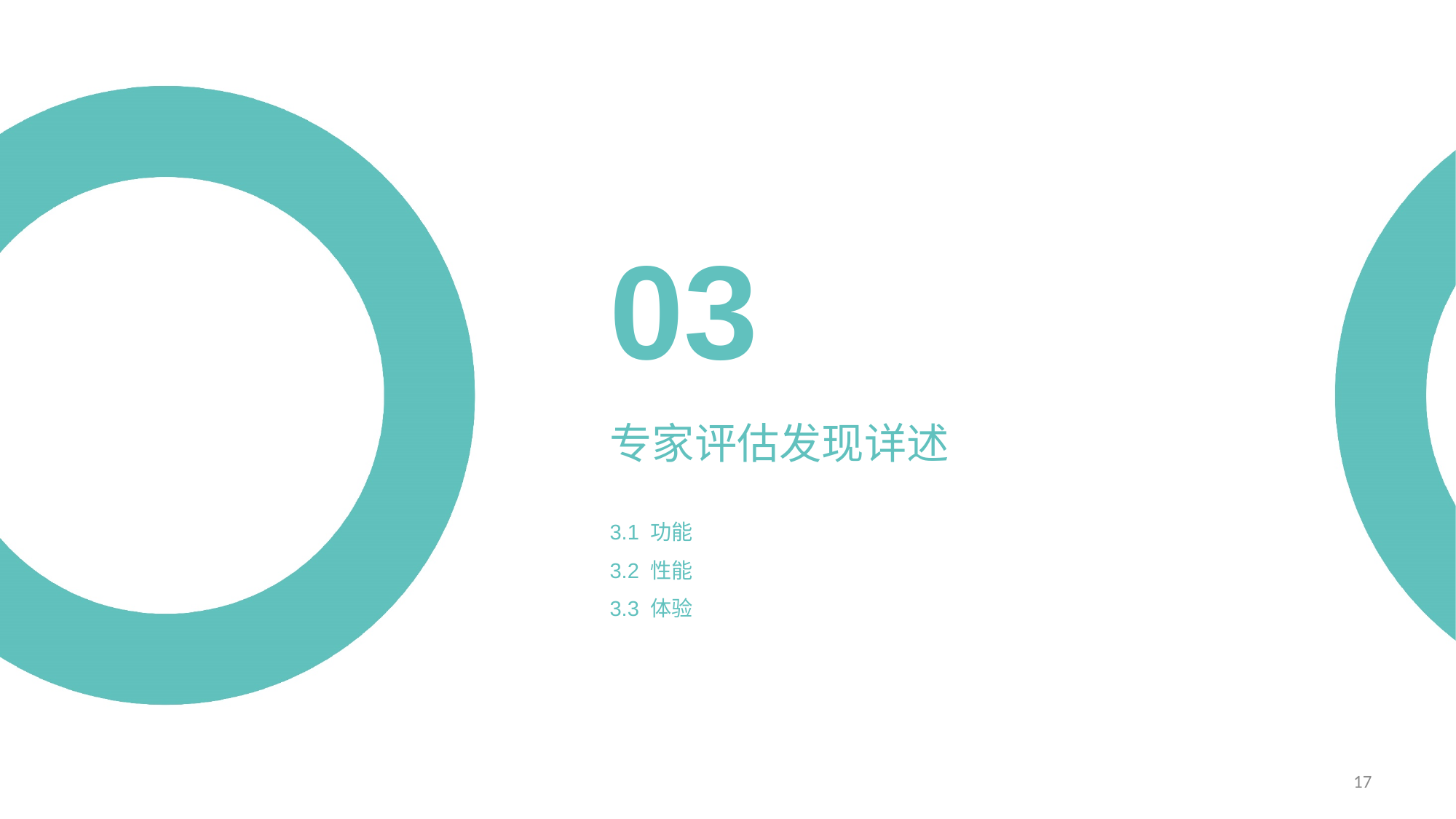

# 03
专家评估发现详述
3.1 功能
3.2 性能
3.3 体验
17